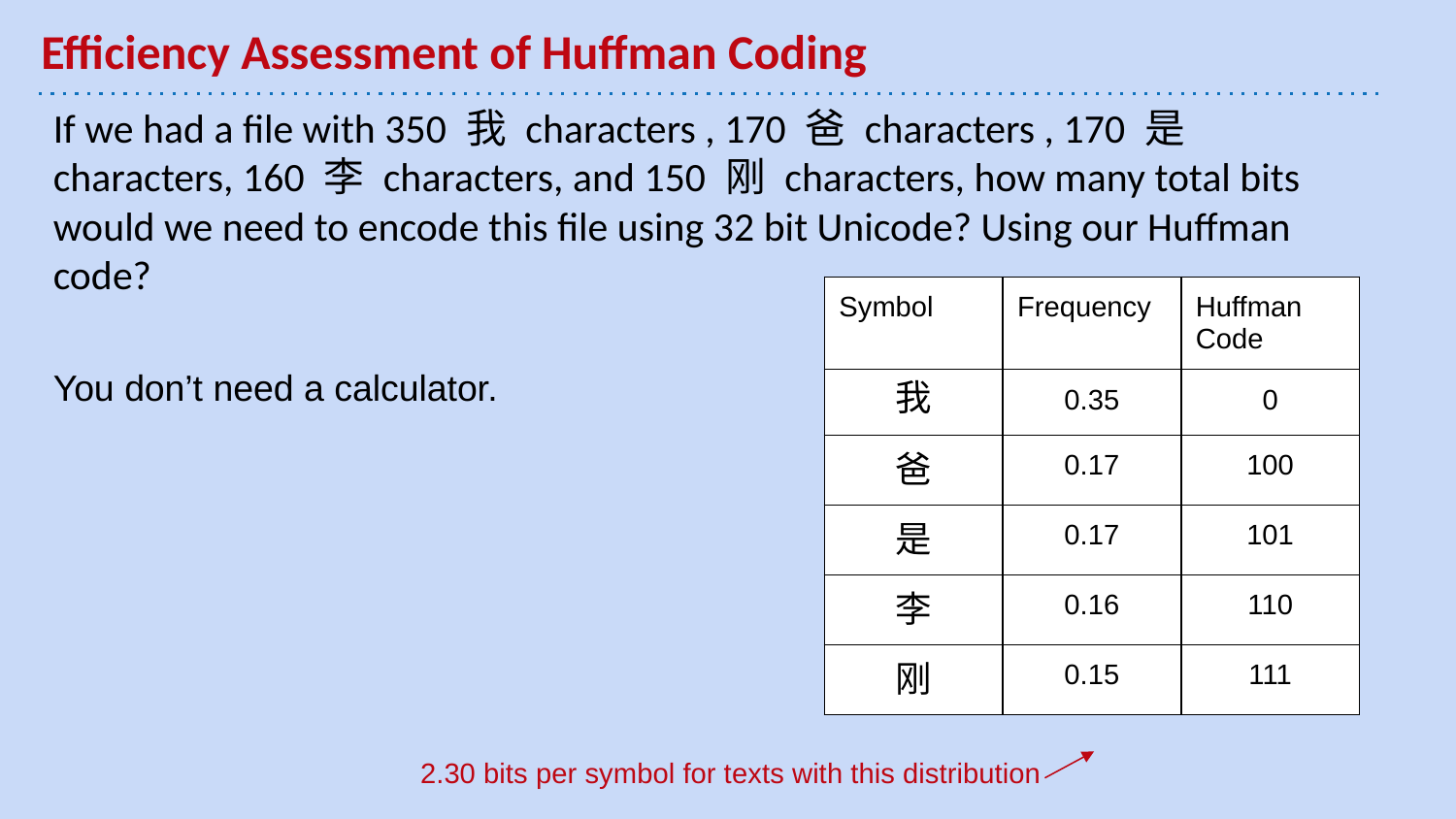

# Efficiency Assessment of Huffman Coding
If we had a file with 350 我 characters , 170 爸 characters , 170 是 characters, 160 李 characters, and 150 刚 characters, how many total bits would we need to encode this file using 32 bit Unicode? Using our Huffman code?

You don’t need a calculator.
| Symbol | Frequency | Huffman Code |
| --- | --- | --- |
| 我 | 0.35 | 0 |
| 爸 | 0.17 | 100 |
| 是 | 0.17 | 101 |
| 李 | 0.16 | 110 |
| 刚 | 0.15 | 111 |
2.30 bits per symbol for texts with this distribution